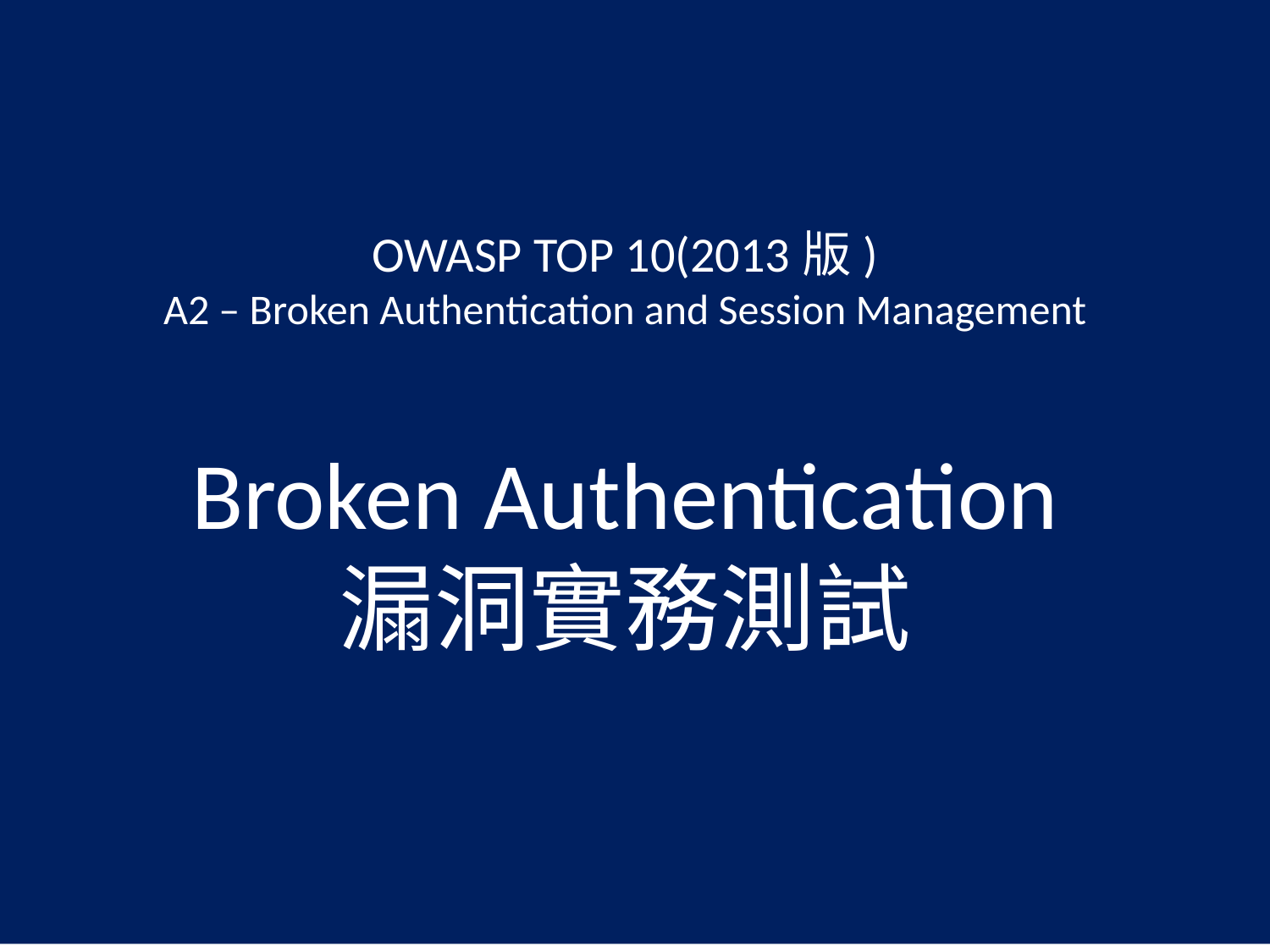

OWASP TOP 10(2013版)
A2 – Broken Authentication and Session Management

Broken Authentication
漏洞實務測試

#